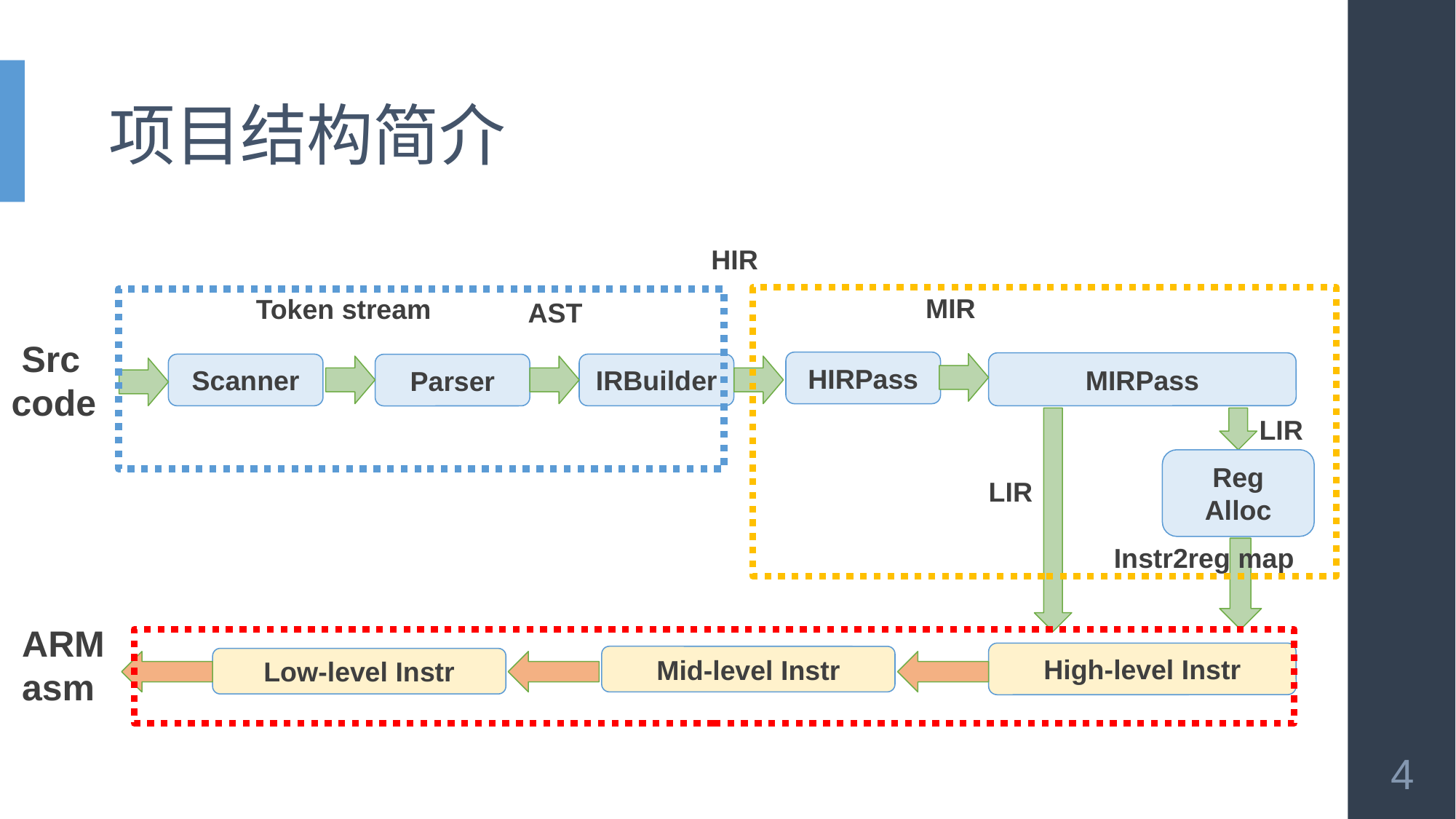

# 项目结构简介
HIR
MIR
Token stream
AST
 Src
code
IRBuilder
Scanner
Parser

HIRPass

MIRPass
LIR

Reg Alloc
LIR
Instr2reg map

ARM
asm
High-level Instr

Mid-level Instr
Low-level Instr

4